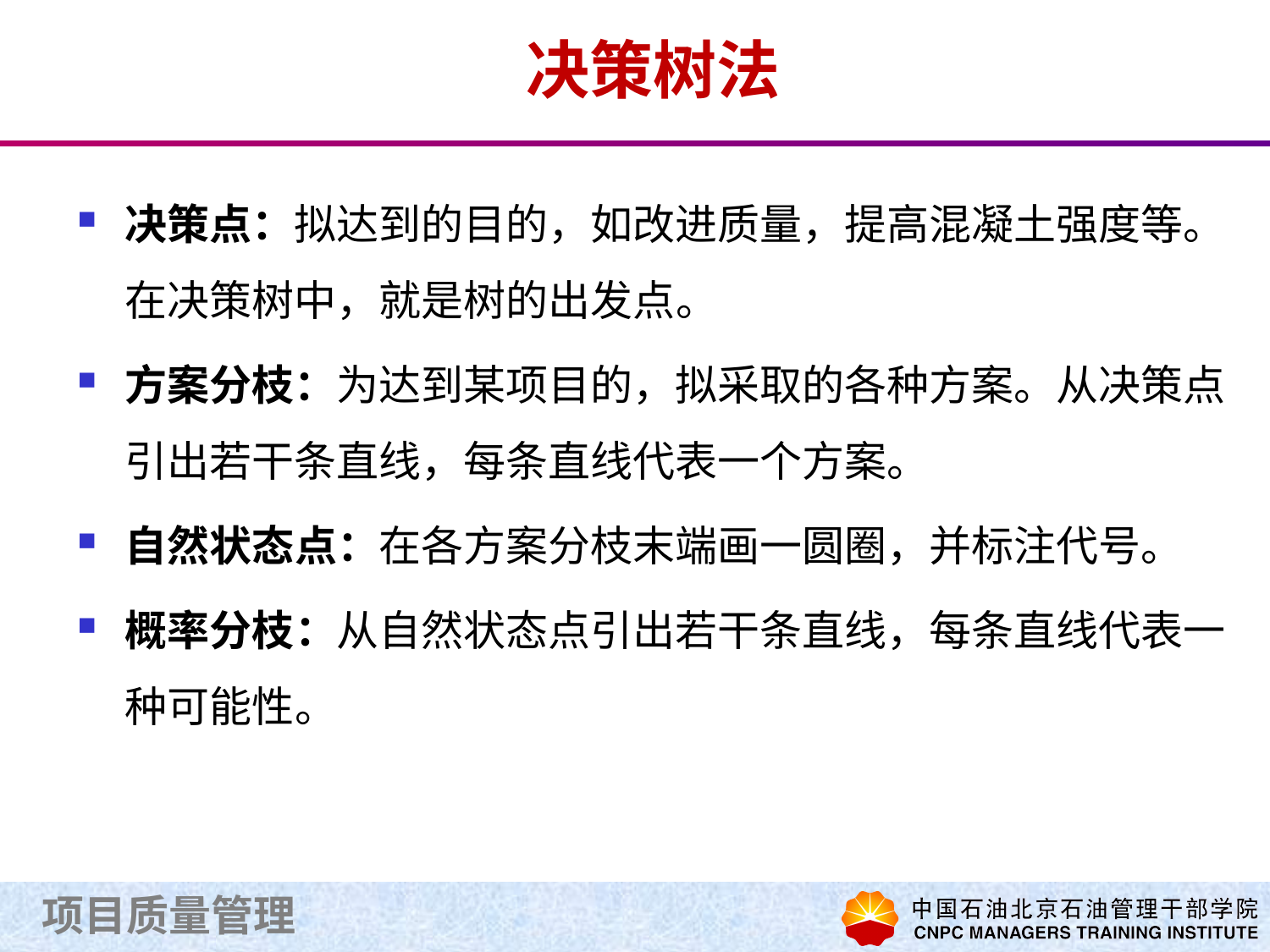

# 决策树法
决策点：拟达到的目的，如改进质量，提高混凝土强度等。在决策树中，就是树的出发点。
方案分枝：为达到某项目的，拟采取的各种方案。从决策点引出若干条直线，每条直线代表一个方案。
自然状态点：在各方案分枝末端画一圆圈，并标注代号。
概率分枝：从自然状态点引出若干条直线，每条直线代表一种可能性。